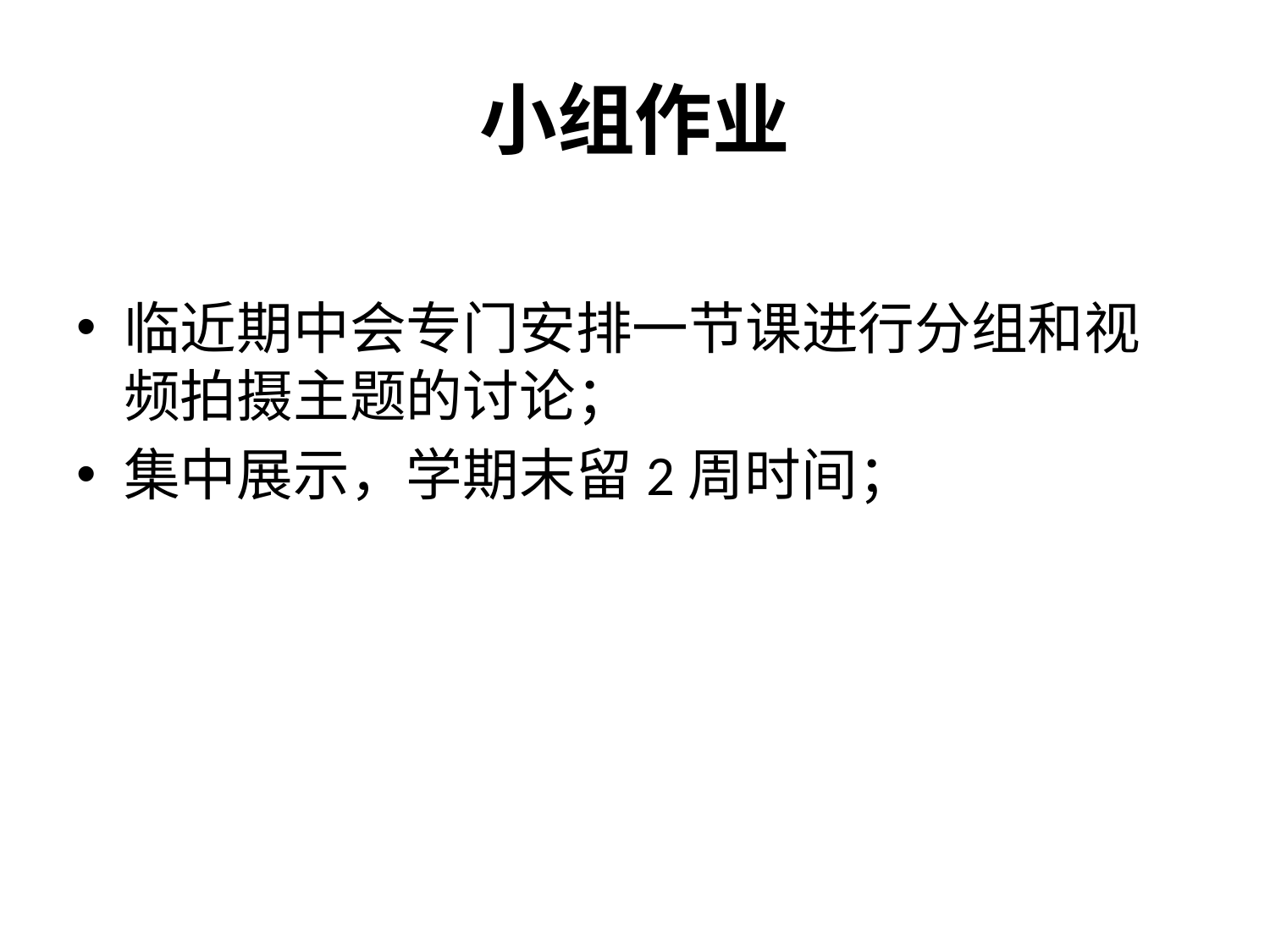

# 小组作业
临近期中会专门安排一节课进行分组和视频拍摄主题的讨论；
集中展示，学期末留2周时间；
4